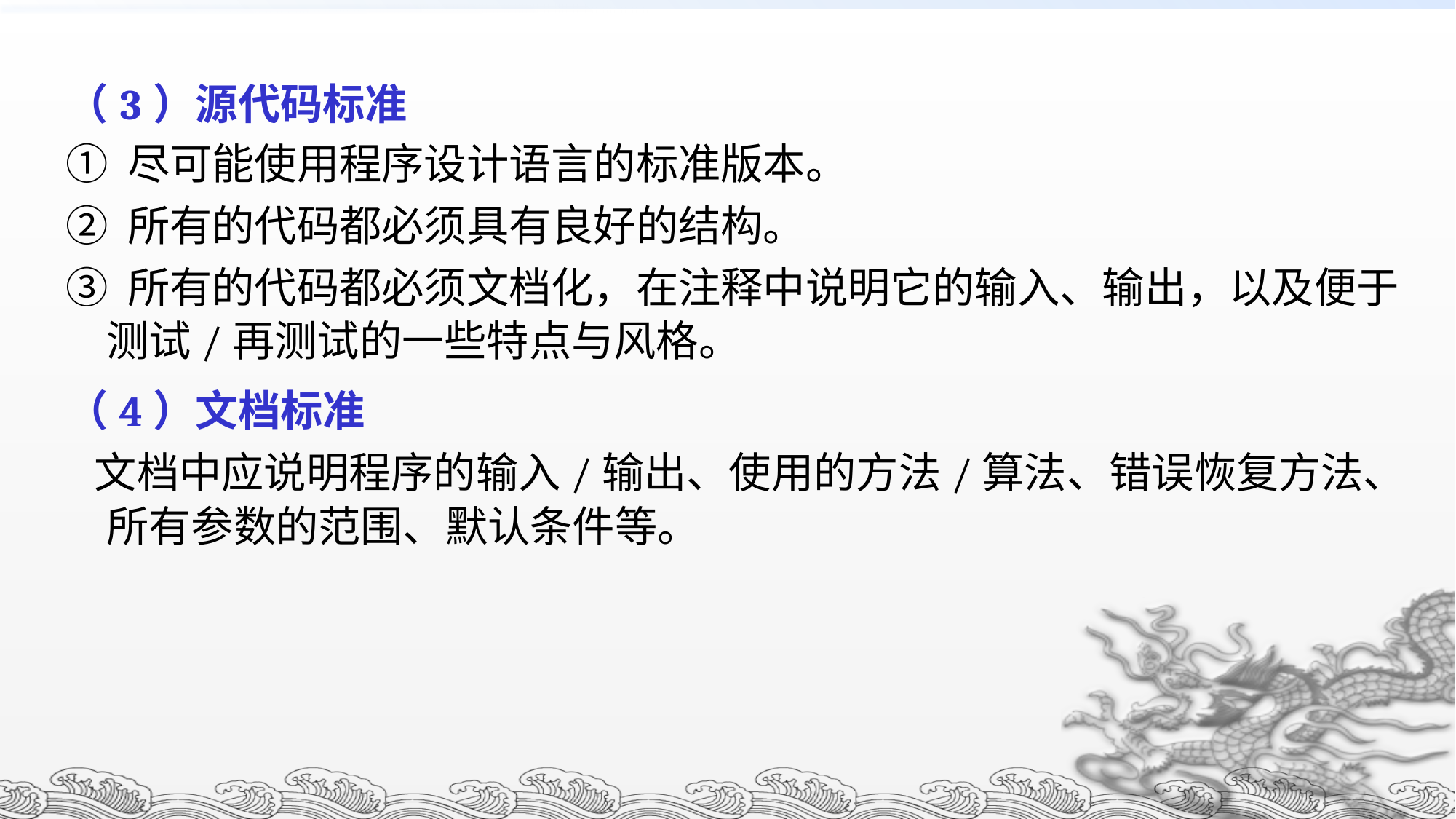

（3）源代码标准
① 尽可能使用程序设计语言的标准版本。
② 所有的代码都必须具有良好的结构。
③ 所有的代码都必须文档化，在注释中说明它的输入、输出，以及便于测试/再测试的一些特点与风格。
（4）文档标准
  文档中应说明程序的输入/输出、使用的方法/算法、错误恢复方法、所有参数的范围、默认条件等。